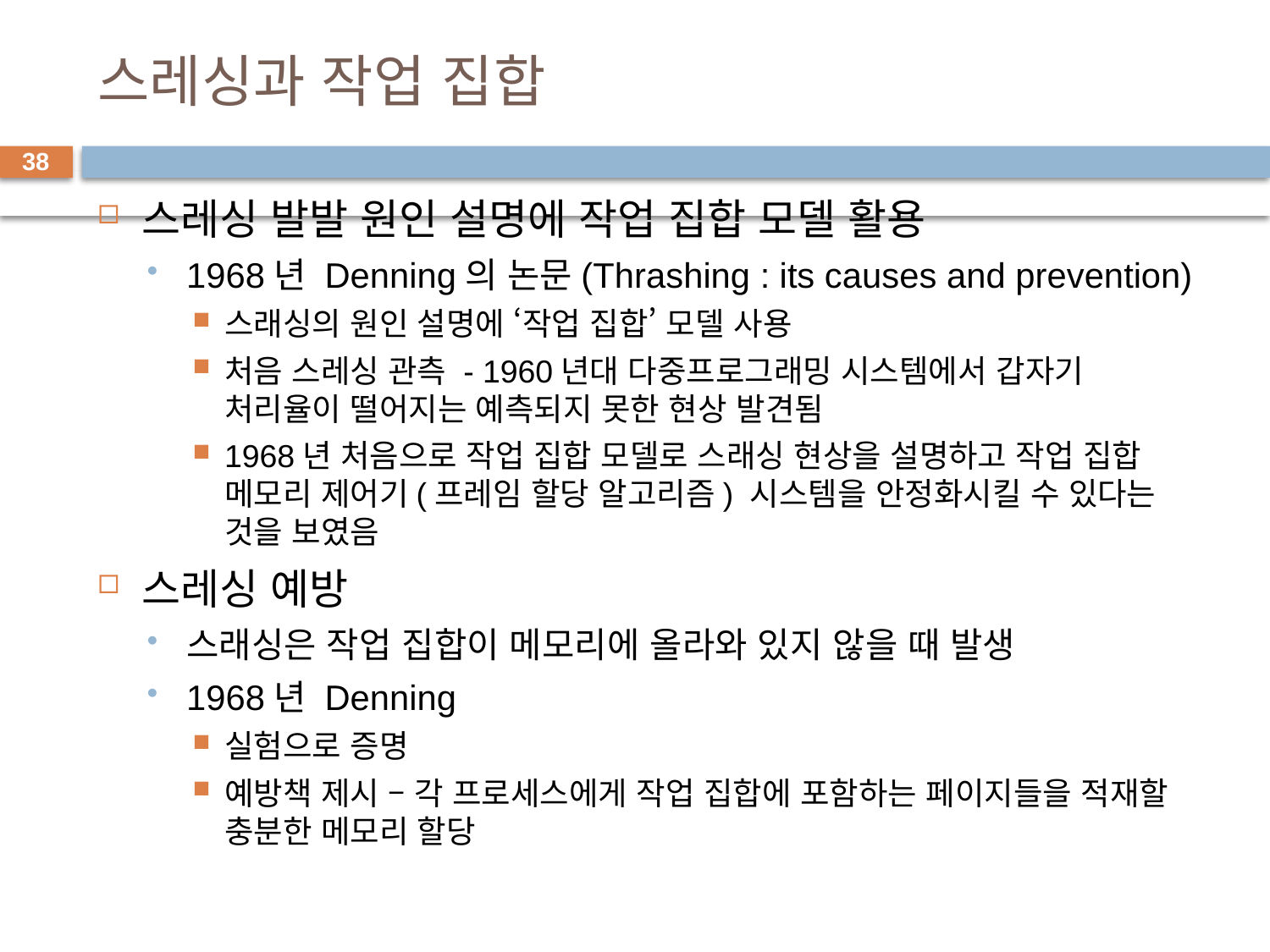

# 스레싱과 작업 집합
38
스레싱 발발 원인 설명에 작업 집합 모델 활용
1968년 Denning의 논문(Thrashing : its causes and prevention)
스래싱의 원인 설명에 ‘작업 집합’ 모델 사용
처음 스레싱 관측 - 1960년대 다중프로그래밍 시스템에서 갑자기 처리율이 떨어지는 예측되지 못한 현상 발견됨
1968년 처음으로 작업 집합 모델로 스래싱 현상을 설명하고 작업 집합 메모리 제어기(프레임 할당 알고리즘) 시스템을 안정화시킬 수 있다는 것을 보였음
스레싱 예방
스래싱은 작업 집합이 메모리에 올라와 있지 않을 때 발생
1968년 Denning
실험으로 증명
예방책 제시 – 각 프로세스에게 작업 집합에 포함하는 페이지들을 적재할 충분한 메모리 할당